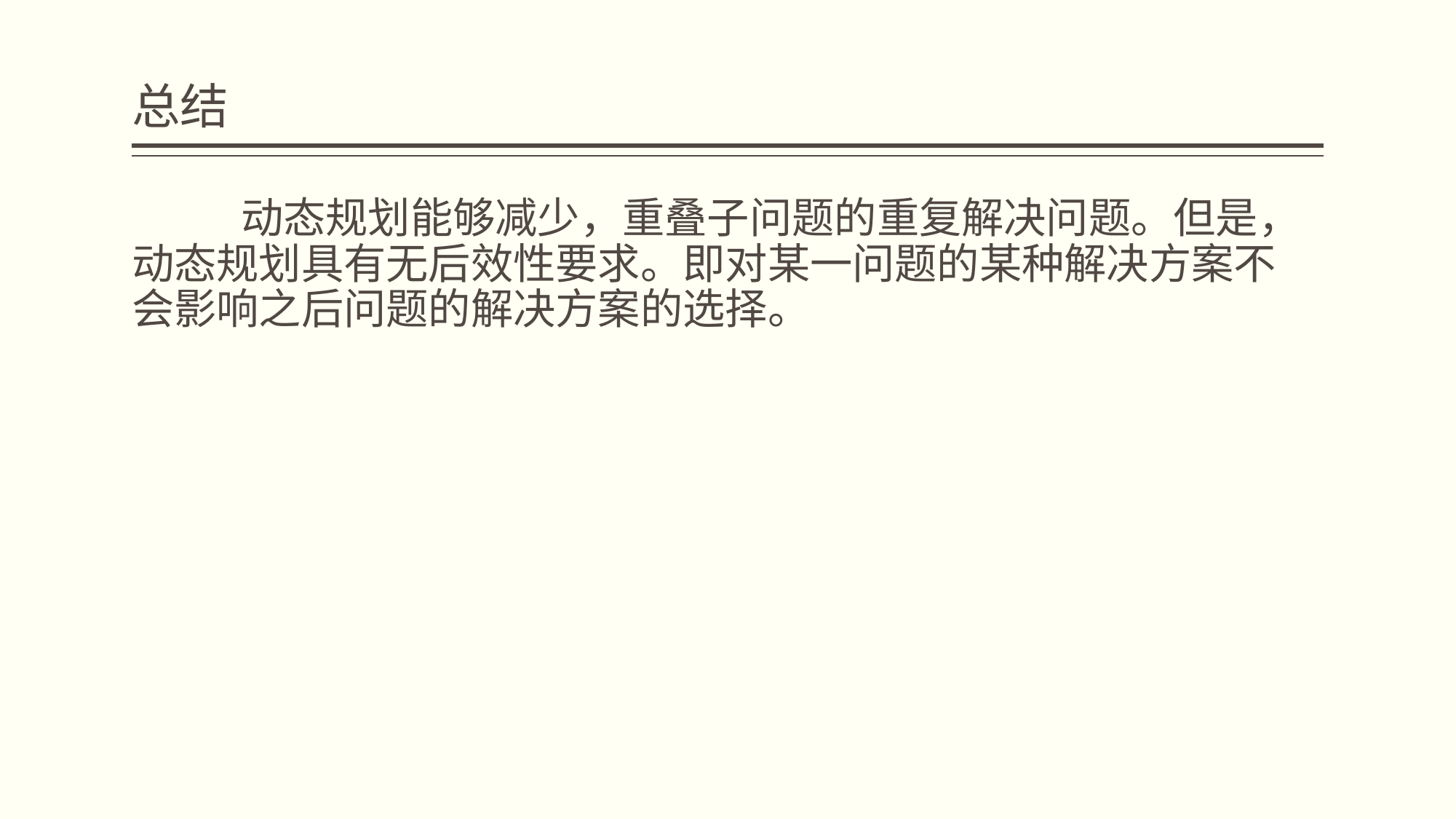

# 总结
	动态规划能够减少，重叠子问题的重复解决问题。但是，动态规划具有无后效性要求。即对某一问题的某种解决方案不会影响之后问题的解决方案的选择。